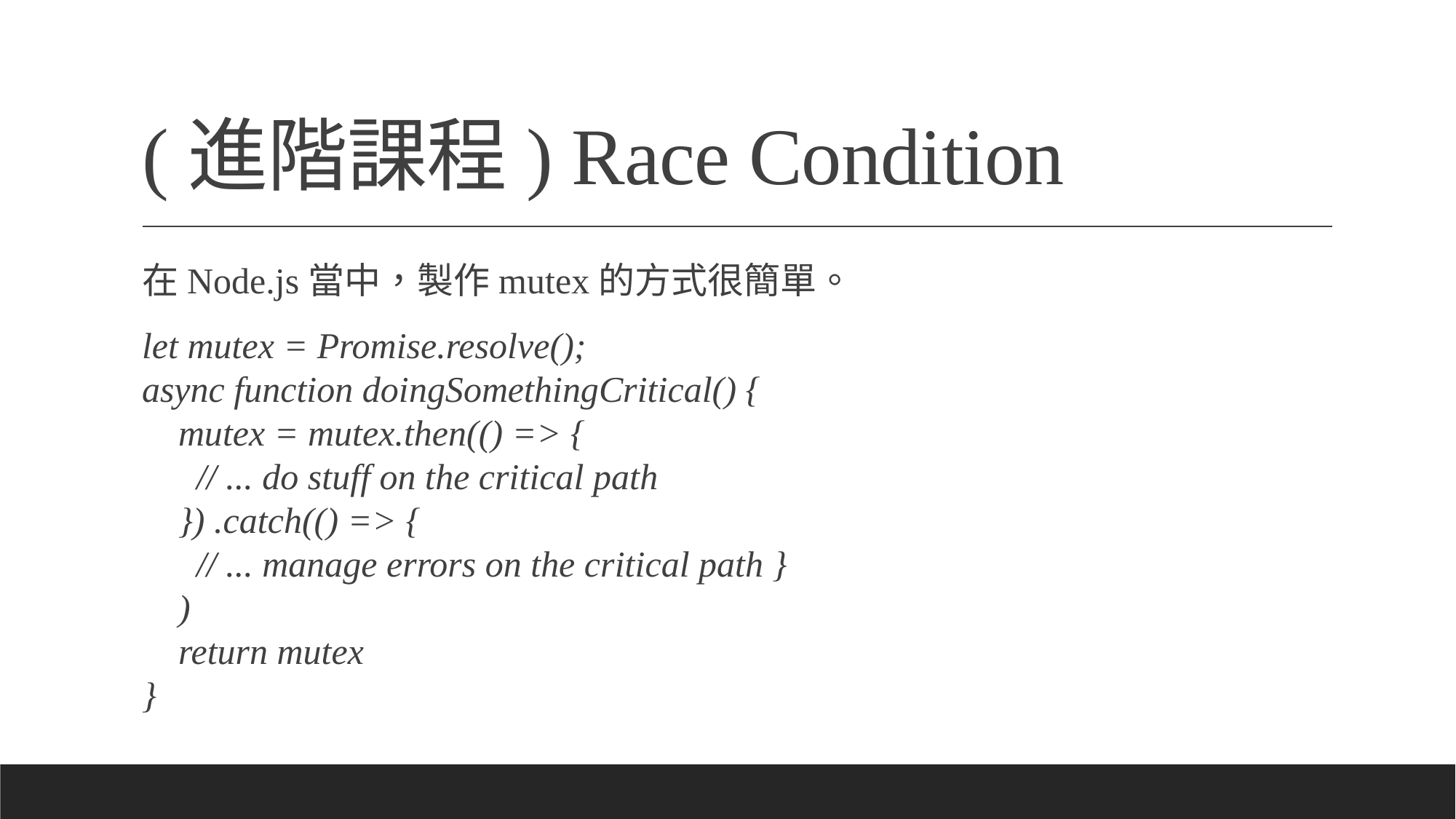

# (進階課程) Race Condition
在Node.js當中，製作mutex的方式很簡單。
let mutex = Promise.resolve();
async function doingSomethingCritical() {
    mutex = mutex.then(() => {
      // ... do stuff on the critical path
    }) .catch(() => {
      // ... manage errors on the critical path }
    )
    return mutex
}